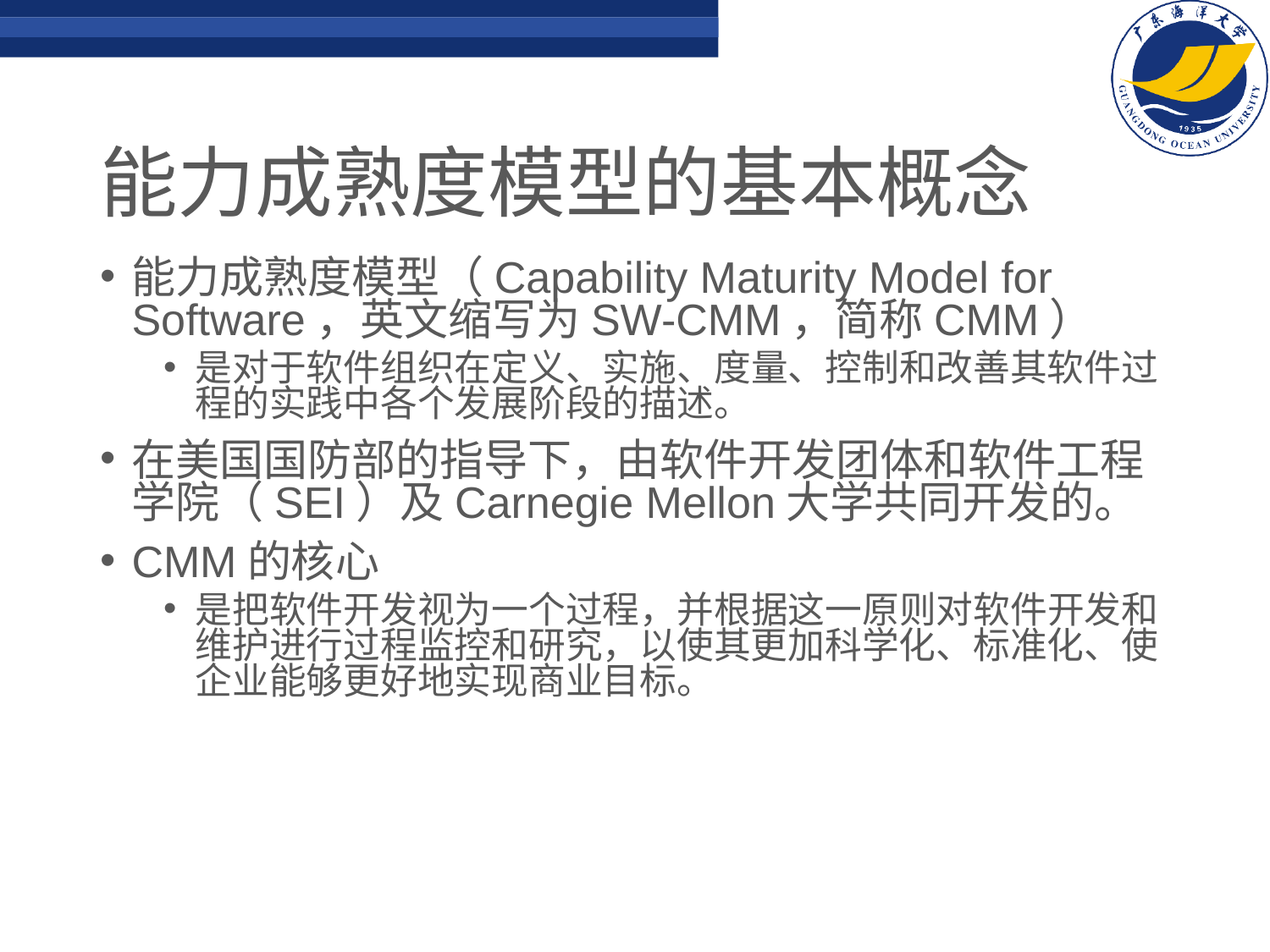

# 能力成熟度模型的基本概念
能力成熟度模型（Capability Maturity Model for Software，英文缩写为SW-CMM，简称CMM）
是对于软件组织在定义、实施、度量、控制和改善其软件过程的实践中各个发展阶段的描述。
在美国国防部的指导下，由软件开发团体和软件工程学院（SEI）及Carnegie Mellon大学共同开发的。
CMM的核心
是把软件开发视为一个过程，并根据这一原则对软件开发和维护进行过程监控和研究，以使其更加科学化、标准化、使企业能够更好地实现商业目标。
25